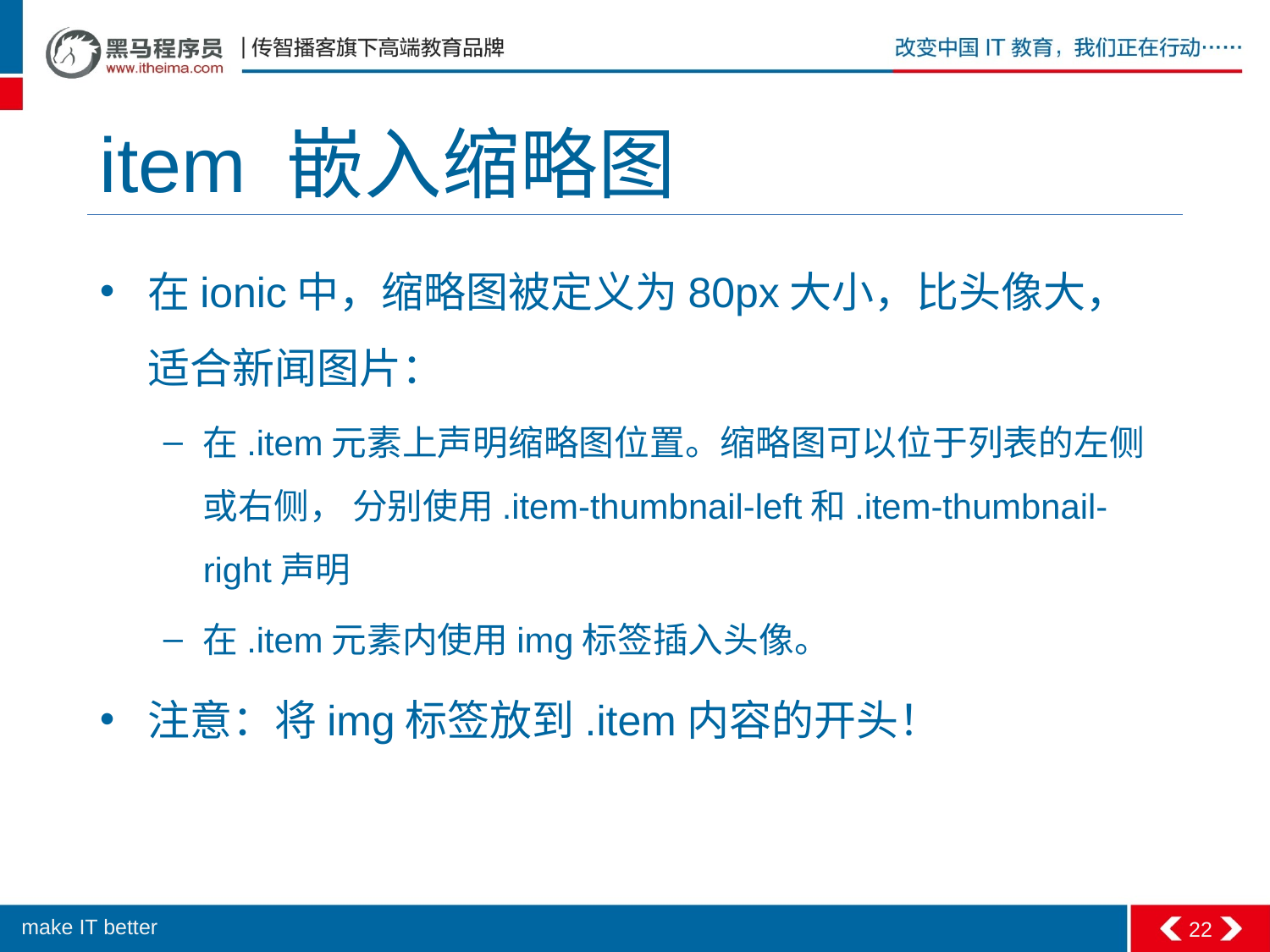

# item 嵌入缩略图
在ionic中，缩略图被定义为80px大小，比头像大，适合新闻图片：
在.item元素上声明缩略图位置。缩略图可以位于列表的左侧或右侧， 分别使用.item-thumbnail-left和.item-thumbnail-right声明
在.item元素内使用img标签插入头像。
注意：将img标签放到.item内容的开头！
22

make IT better